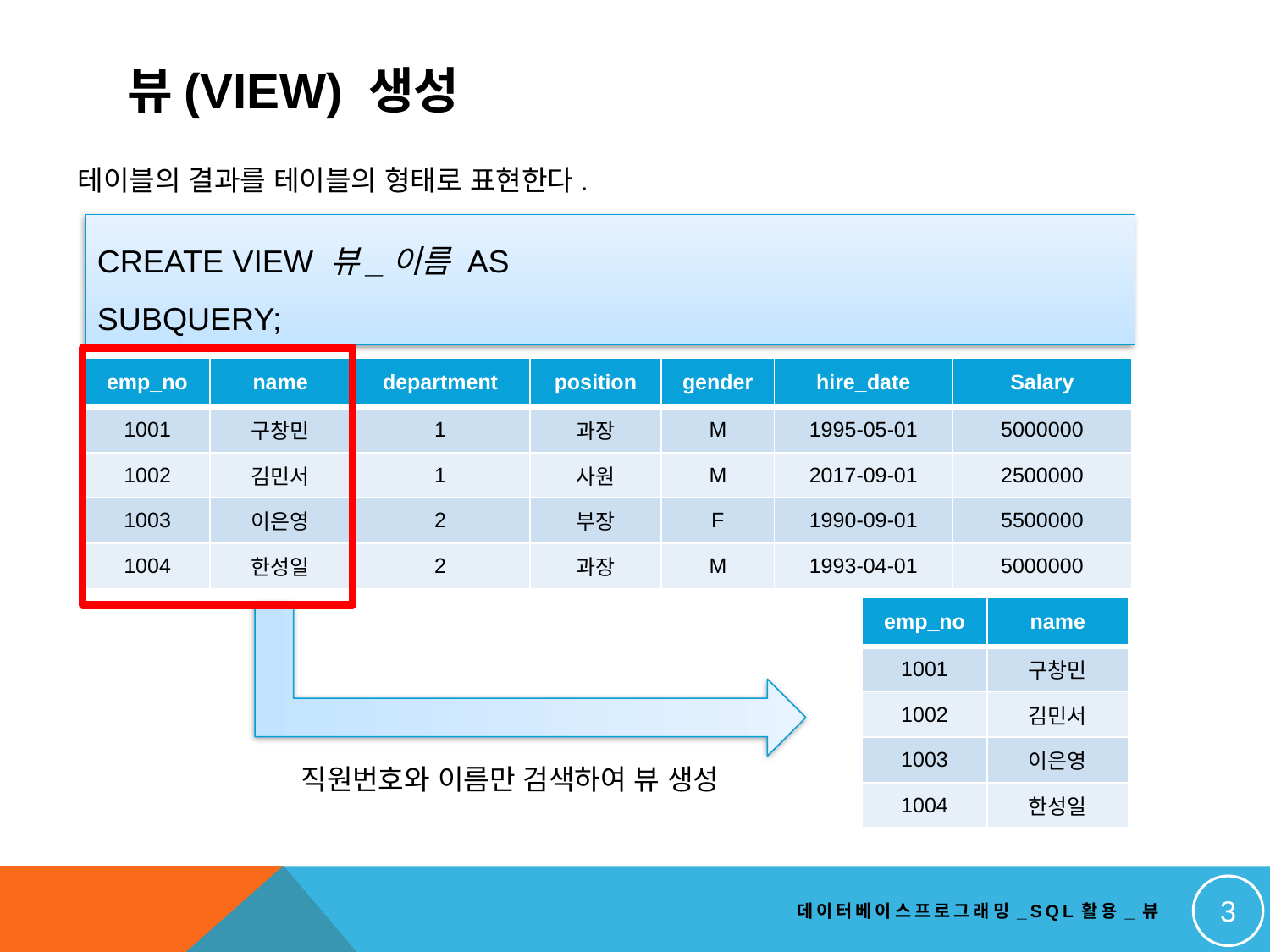

# 뷰(VIEW) 생성
테이블의 결과를 테이블의 형태로 표현한다.
CREATE VIEW 뷰_이름 AS
SUBQUERY;

| emp\_no | name | department | position | gender | hire\_date | Salary |
| --- | --- | --- | --- | --- | --- | --- |
| 1001 | 구창민 | 1 | 과장 | M | 1995-05-01 | 5000000 |
| 1002 | 김민서 | 1 | 사원 | M | 2017-09-01 | 2500000 |
| 1003 | 이은영 | 2 | 부장 | F | 1990-09-01 | 5500000 |
| 1004 | 한성일 | 2 | 과장 | M | 1993-04-01 | 5000000 |

| emp\_no | name |
| --- | --- |
| 1001 | 구창민 |
| 1002 | 김민서 |
| 1003 | 이은영 |
| 1004 | 한성일 |
직원번호와 이름만 검색하여 뷰 생성
3
데이터베이스프로그래밍_SQL활용_뷰